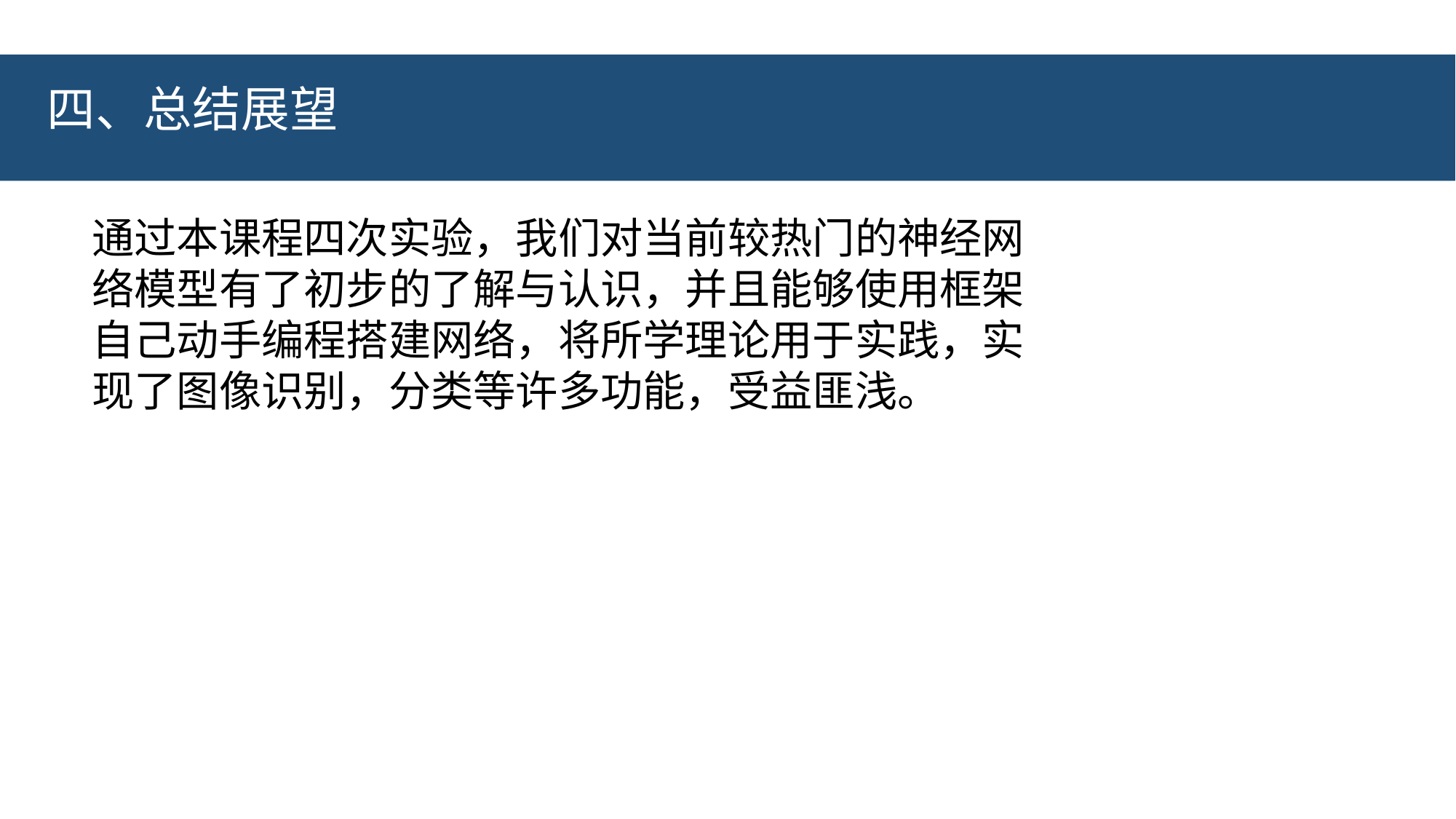

# 四、总结展望
通过本课程四次实验，我们对当前较热门的神经网络模型有了初步的了解与认识，并且能够使用框架自己动手编程搭建网络，将所学理论用于实践，实现了图像识别，分类等许多功能，受益匪浅。